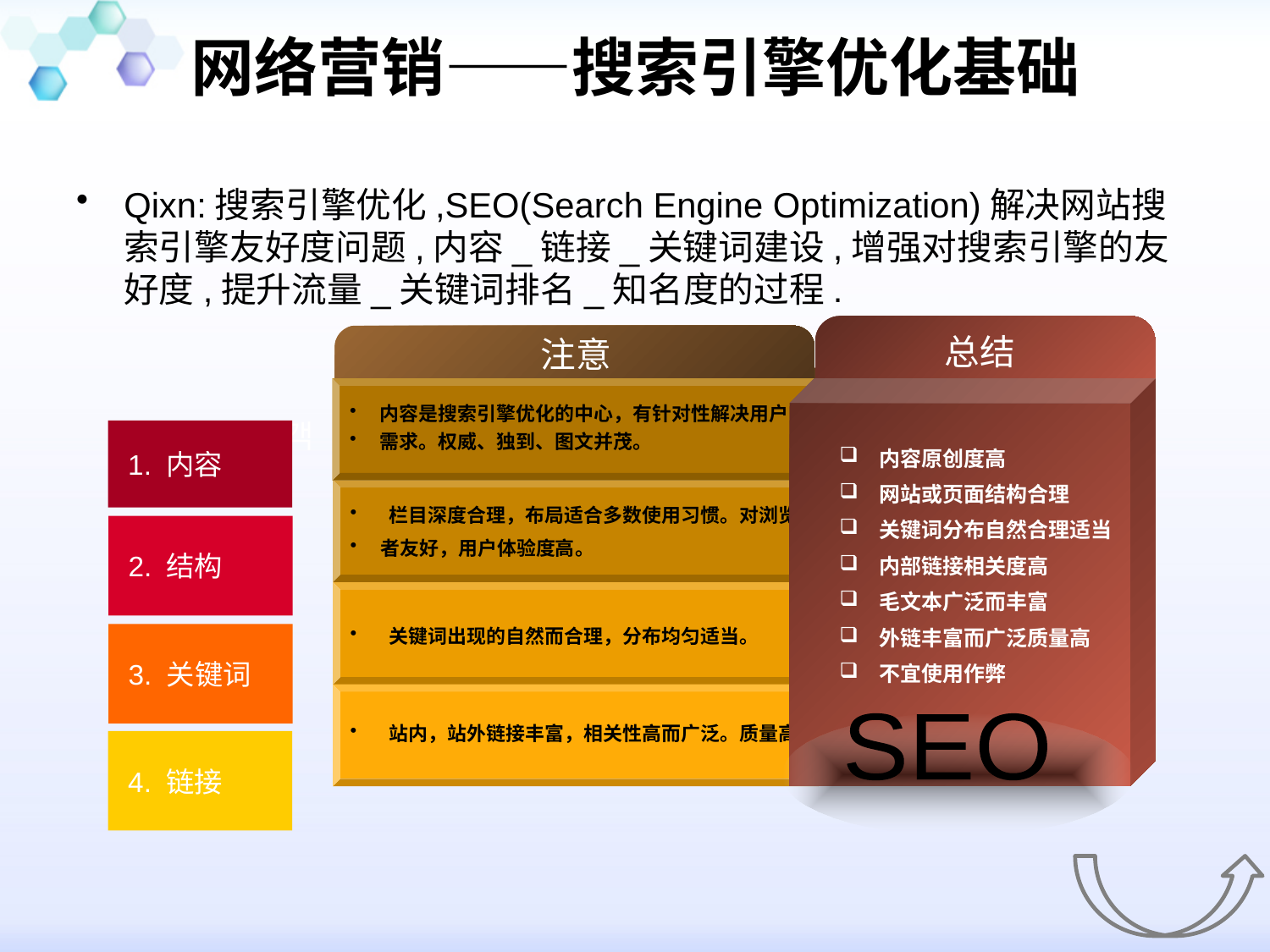

# 网络营销——搜索引擎优化基础
Qixn:搜索引擎优化,SEO(Search Engine Optimization)解决网站搜索引擎友好度问题,内容_链接_关键词建设,增强对搜索引擎的友好度,提升流量_关键词排名_知名度的过程.

总结

注意

内容是搜索引擎优化的中心，有针对性解决用户
需求。权威、独到、图文并茂。

 内容原创度高
 网站或页面结构合理
 关键词分布自然合理适当
 内部链接相关度高
 毛文本广泛而丰富
 外链丰富而广泛质量高
 不宜使用作弊
1.잠재 고객
1. 内容
 栏目深度合理，布局适合多数使用习惯。对浏览
者友好，用户体验度高。
2. 结构
 关键词出现的自然而合理，分布均匀适当。
3. 关键词
 站内，站外链接丰富，相关性高而广泛。质量高。

SEO
4. 链接